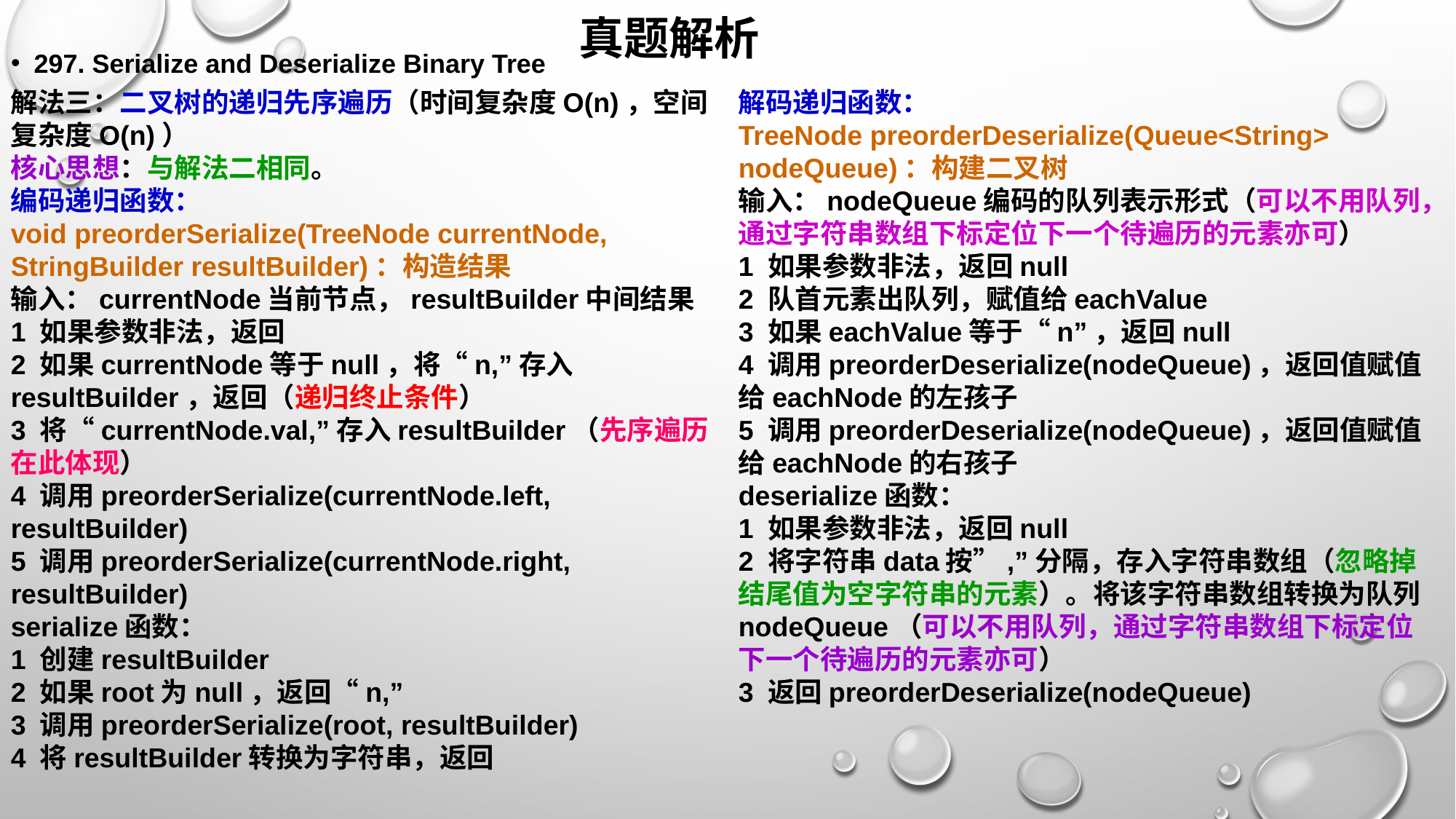

# 真题解析
297. Serialize and Deserialize Binary Tree
解法三：二叉树的递归先序遍历（时间复杂度O(n)，空间复杂度O(n)）
核心思想：与解法二相同。
编码递归函数：
void preorderSerialize(TreeNode currentNode, StringBuilder resultBuilder)：构造结果
输入：currentNode当前节点，resultBuilder中间结果
1 如果参数非法，返回
2 如果currentNode等于null，将“n,”存入resultBuilder，返回（递归终止条件）
3 将“currentNode.val,”存入resultBuilder（先序遍历在此体现）
4 调用preorderSerialize(currentNode.left, resultBuilder)
5 调用preorderSerialize(currentNode.right, resultBuilder)
serialize函数：
1 创建resultBuilder
2 如果root为null，返回“n,”
3 调用preorderSerialize(root, resultBuilder)
4 将resultBuilder转换为字符串，返回
解码递归函数：
TreeNode preorderDeserialize(Queue<String> nodeQueue)：构建二叉树
输入：nodeQueue编码的队列表示形式（可以不用队列，通过字符串数组下标定位下一个待遍历的元素亦可）
1 如果参数非法，返回null
2 队首元素出队列，赋值给eachValue
3 如果eachValue等于“n”，返回null
4 调用preorderDeserialize(nodeQueue)，返回值赋值给eachNode的左孩子
5 调用preorderDeserialize(nodeQueue)，返回值赋值给eachNode的右孩子
deserialize函数：
1 如果参数非法，返回null
2 将字符串data按”,”分隔，存入字符串数组（忽略掉结尾值为空字符串的元素）。将该字符串数组转换为队列nodeQueue（可以不用队列，通过字符串数组下标定位下一个待遍历的元素亦可）
3 返回preorderDeserialize(nodeQueue)